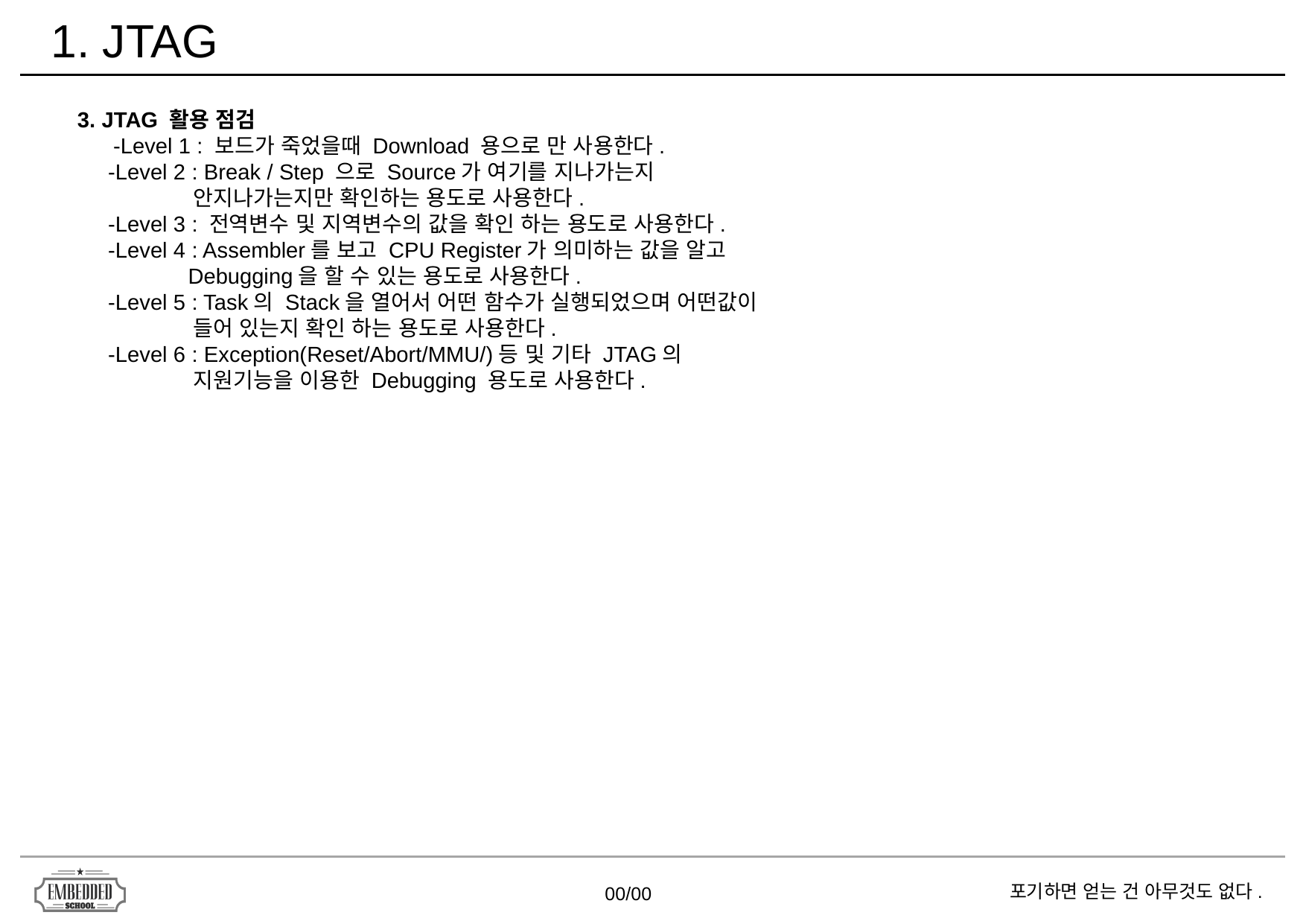

1. JTAG
3. JTAG 활용 점검
     -Level 1 : 보드가 죽었을때 Download 용으로 만 사용한다.
     -Level 2 : Break / Step 으로 Source가 여기를 지나가는지
                  안지나가는지만 확인하는 용도로 사용한다.
     -Level 3 : 전역변수 및 지역변수의 값을 확인 하는 용도로 사용한다.
     -Level 4 : Assembler를 보고 CPU Register가 의미하는 값을 알고
                  Debugging을 할 수 있는 용도로 사용한다.
     -Level 5 : Task의 Stack을 열어서 어떤 함수가 실행되었으며 어떤값이
                  들어 있는지 확인 하는 용도로 사용한다.
     -Level 6 : Exception(Reset/Abort/MMU/)등 및 기타 JTAG의
                  지원기능을 이용한 Debugging 용도로 사용한다.

00/00